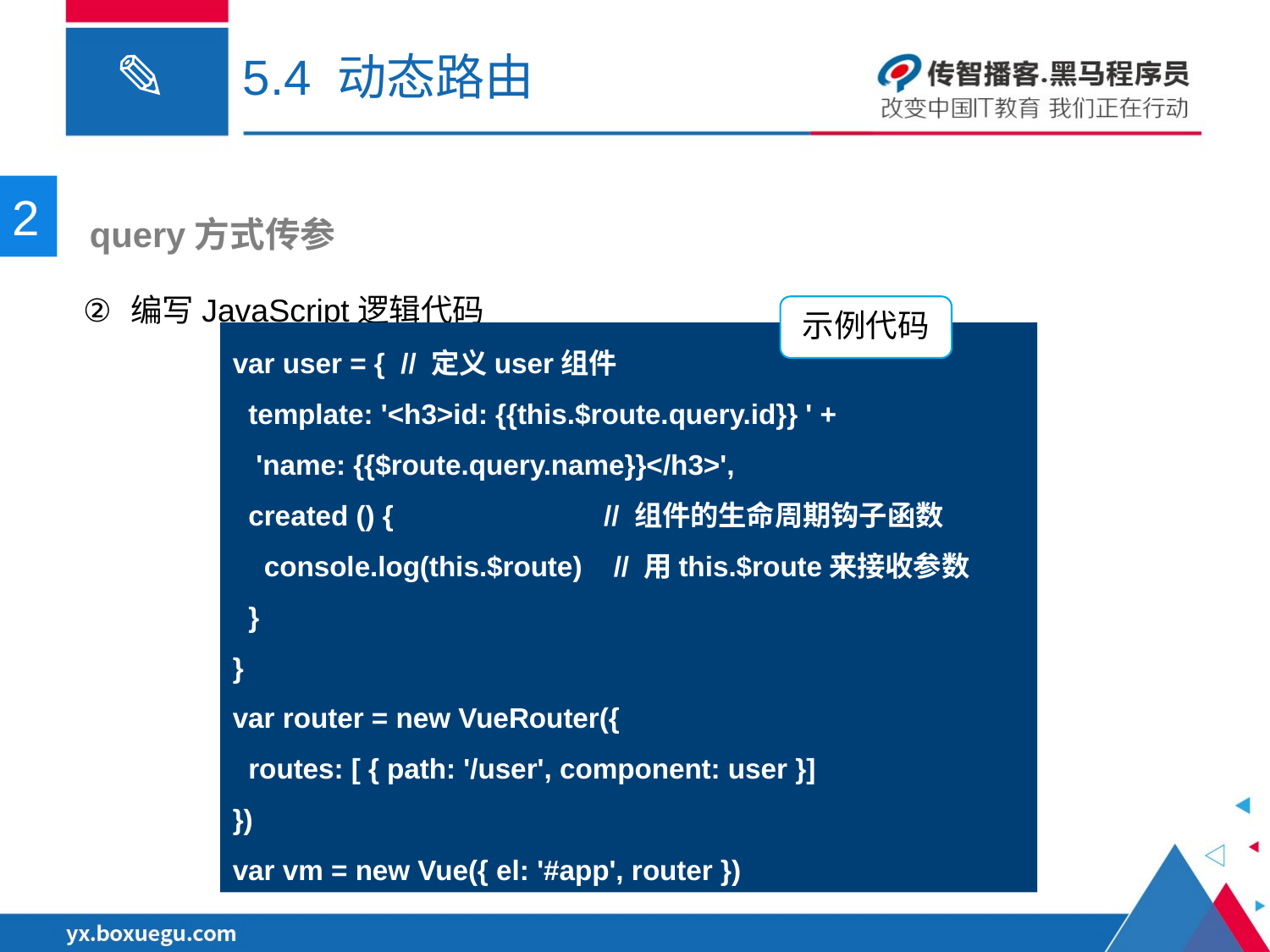

# 5.4 动态路由

2
  query方式传参
编写JavaScript逻辑代码
示例代码
var user = {  // 定义user组件
  template: '<h3>id: {{this.$route.query.id}} ' +
   'name: {{$route.query.name}}</h3>',
  created () {	               // 组件的生命周期钩子函数
    console.log(this.$route)	// 用this.$route来接收参数
  }
}
var router = new VueRouter({
  routes: [ { path: '/user', component: user }]
})
var vm = new Vue({ el: '#app', router })